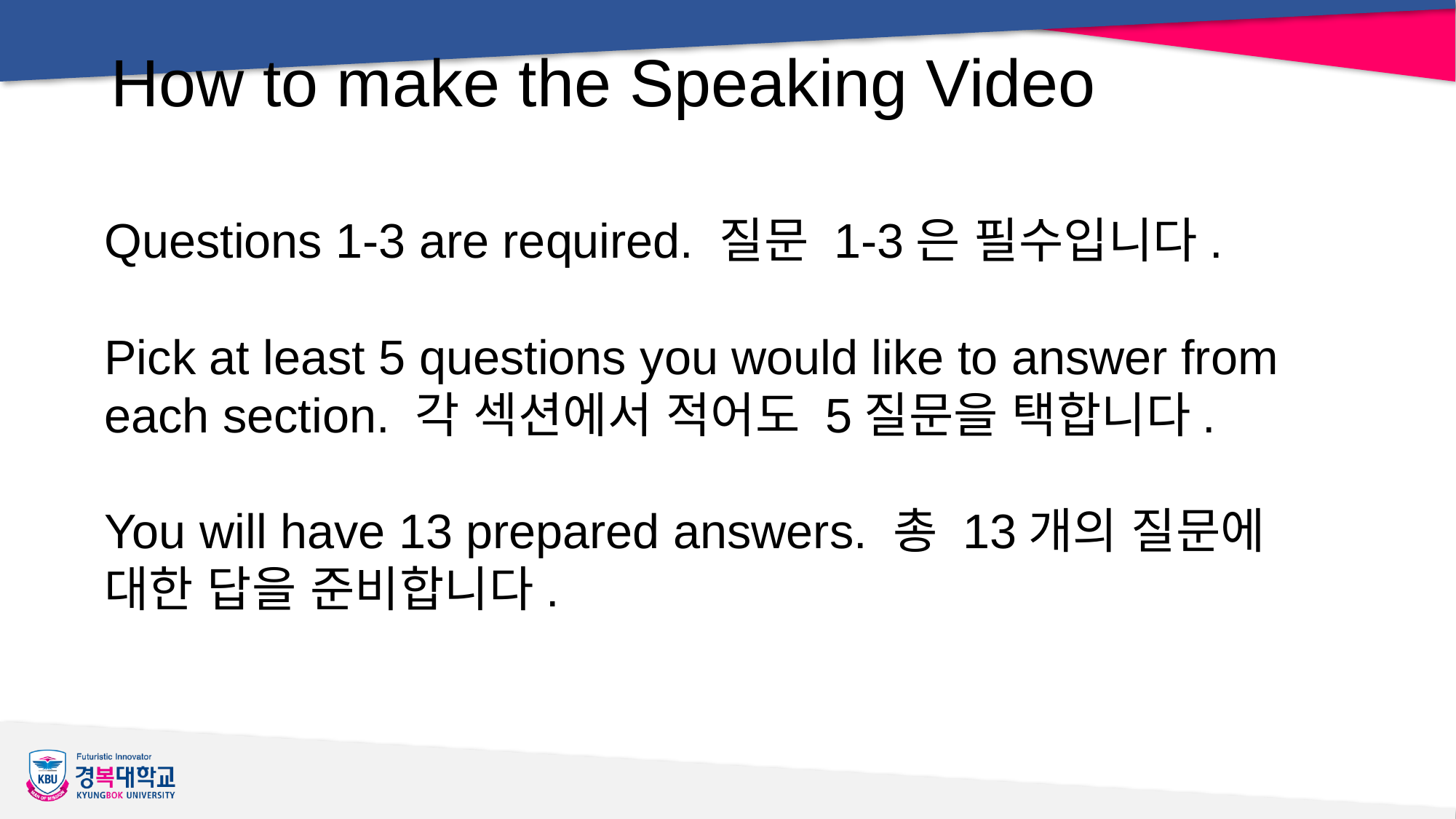

# How to make the Speaking Video
Questions 1-3 are required. 질문 1-3은 필수입니다.

Pick at least 5 questions you would like to answer from each section. 각 섹션에서 적어도 5질문을 택합니다.

You will have 13 prepared answers. 총 13개의 질문에 대한 답을 준비합니다.